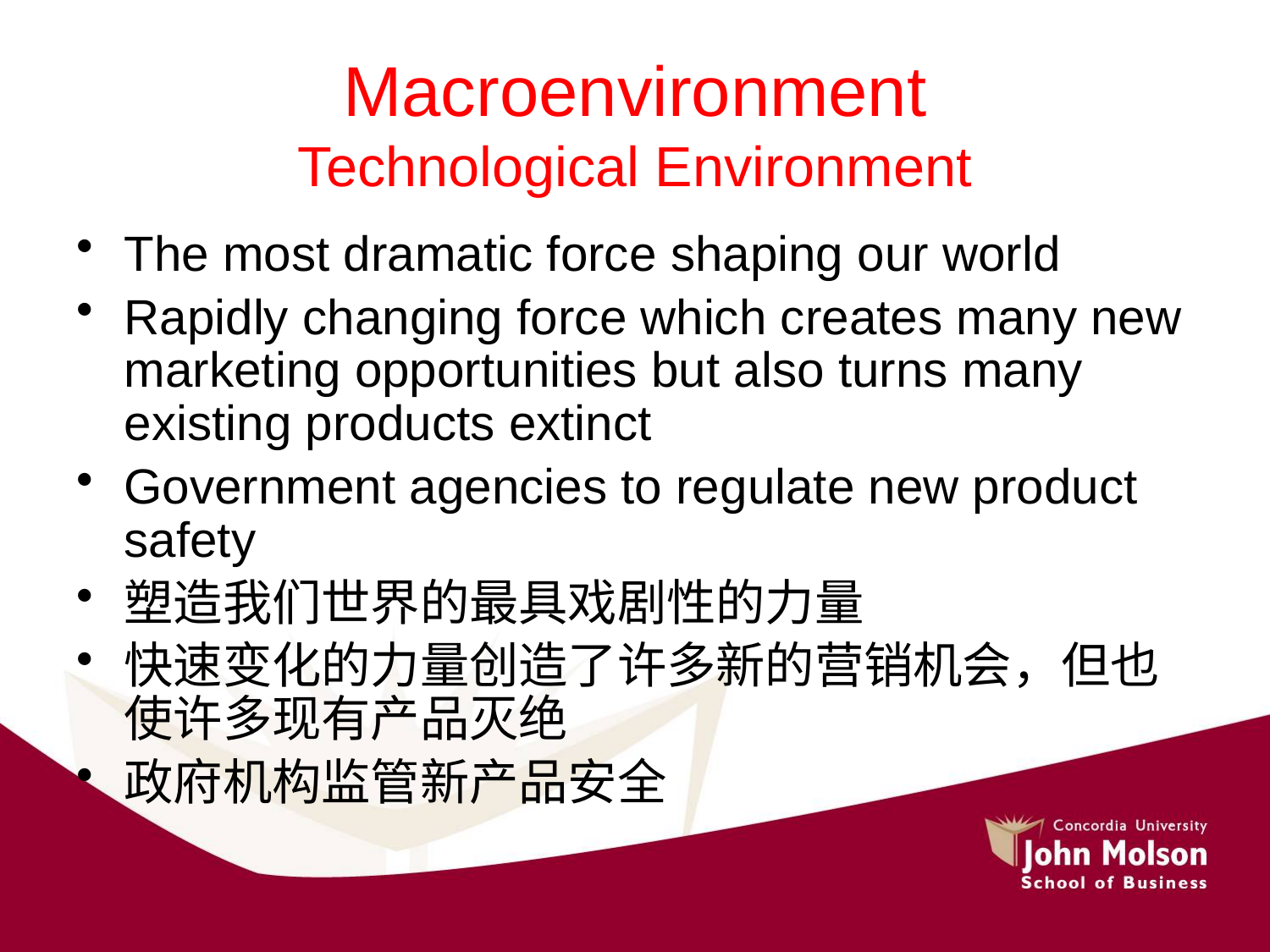

# Macroenvironment Technological Environment
The most dramatic force shaping our world
Rapidly changing force which creates many new marketing opportunities but also turns many existing products extinct
Government agencies to regulate new product safety
塑造我们世界的最具戏剧性的力量
快速变化的力量创造了许多新的营销机会，但也使许多现有产品灭绝
政府机构监管新产品安全